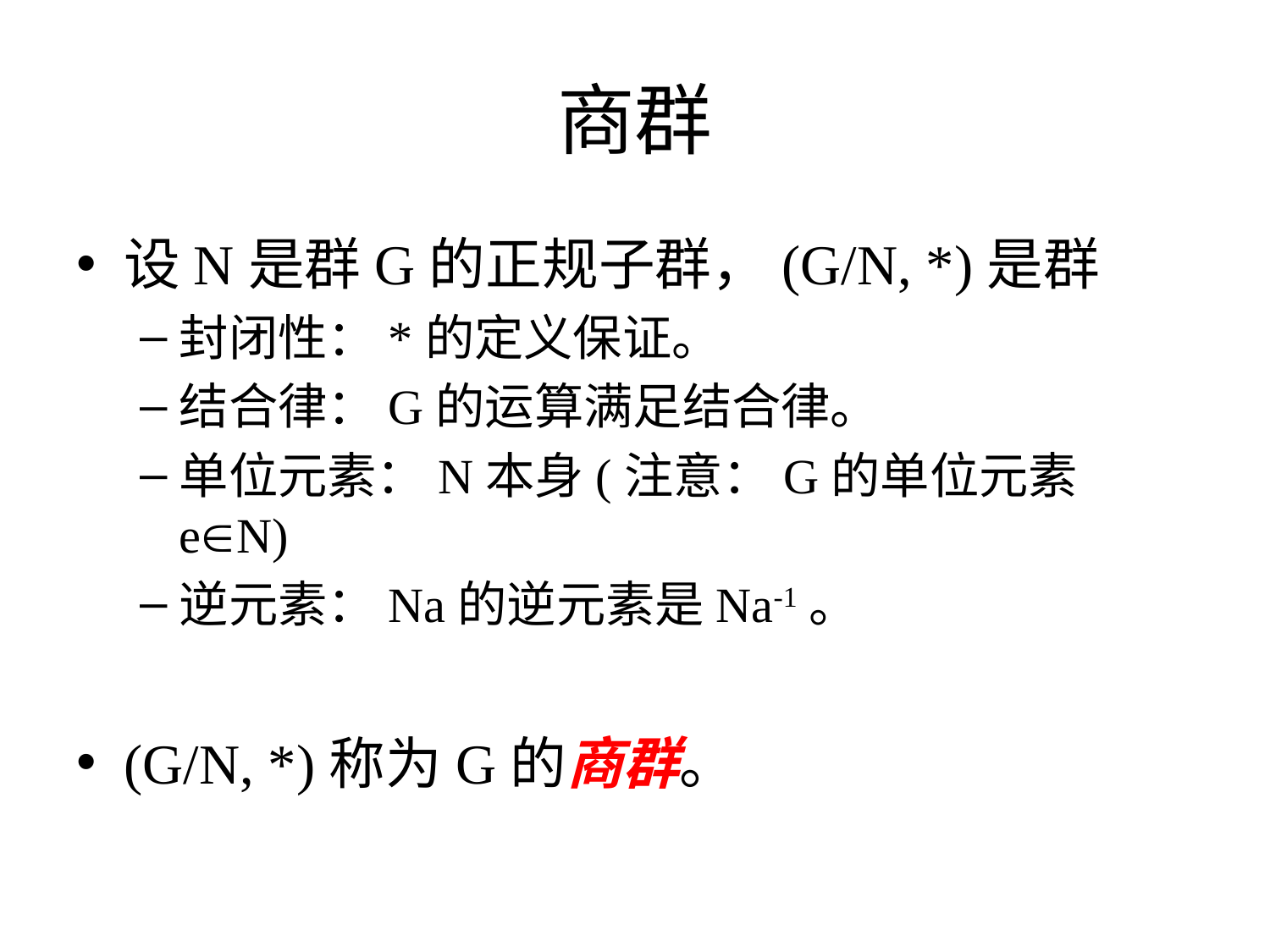

# 商群
设N是群G的正规子群，(G/N, *)是群
封闭性：*的定义保证。
结合律：G的运算满足结合律。
单位元素：N本身(注意：G的单位元素e∈N)
逆元素：Na的逆元素是Na-1。

(G/N, *)称为G的商群。